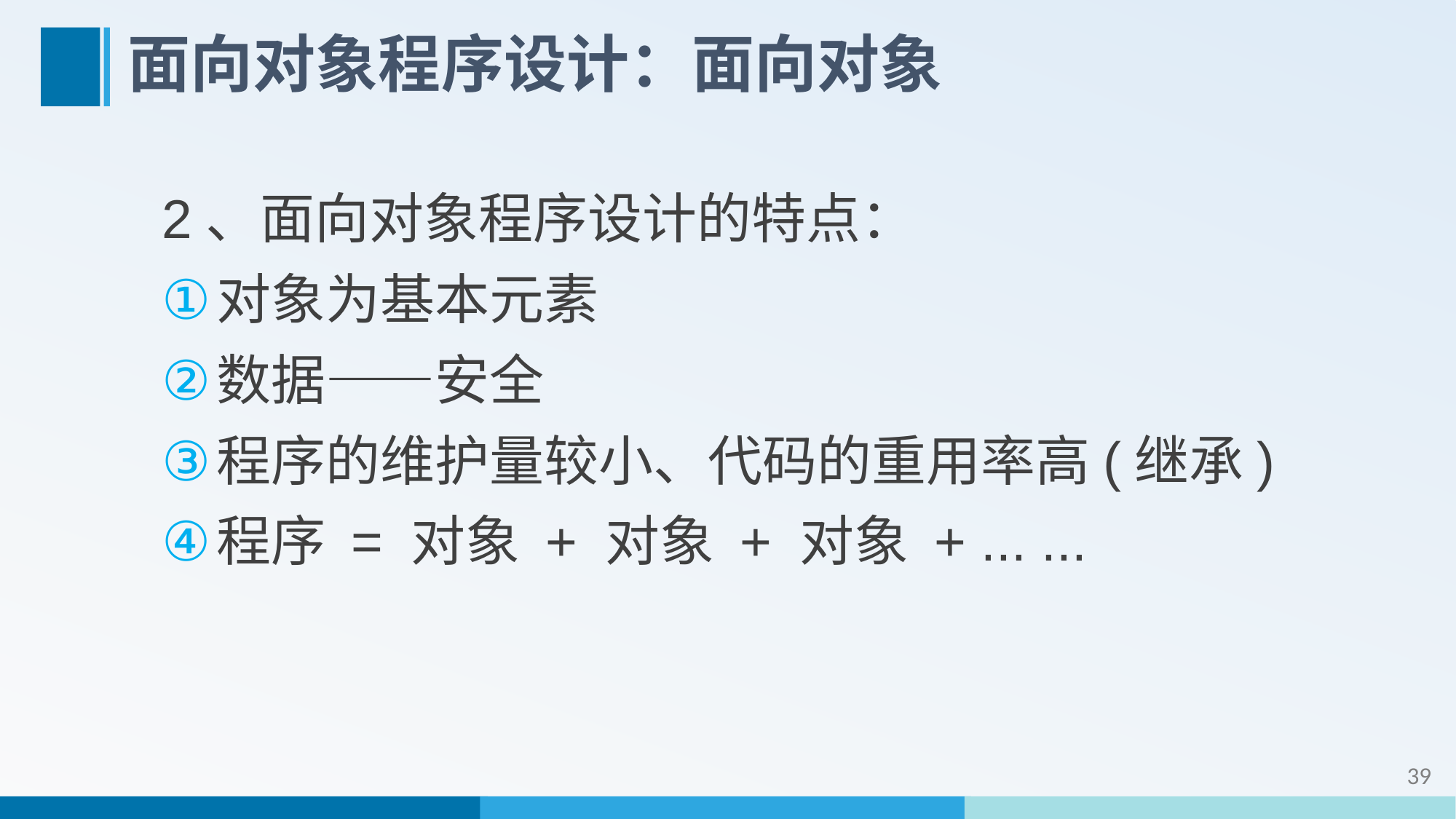

# 面向对象程序设计：面向对象
2、面向对象程序设计的特点：
对象为基本元素
数据——安全
程序的维护量较小、代码的重用率高(继承)
程序 = 对象 + 对象 + 对象 + ... ...